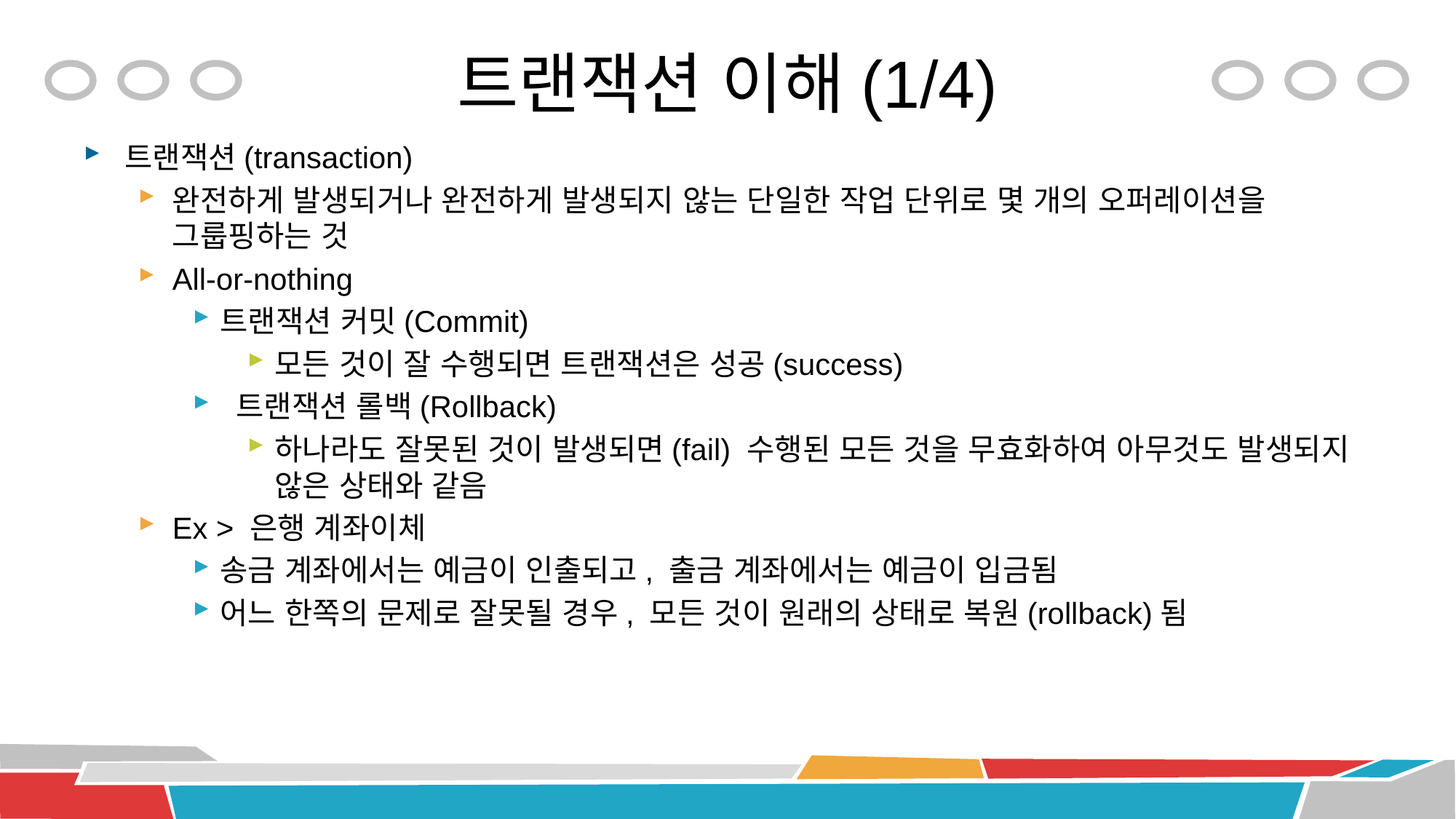

# 트랜잭션 이해(1/4)
트랜잭션(transaction)
완전하게 발생되거나 완전하게 발생되지 않는 단일한 작업 단위로 몇 개의 오퍼레이션을 그룹핑하는 것
All-or-nothing
트랜잭션 커밋(Commit)
모든 것이 잘 수행되면 트랜잭션은 성공(success)
 트랜잭션 롤백(Rollback)
하나라도 잘못된 것이 발생되면(fail) 수행된 모든 것을 무효화하여 아무것도 발생되지 않은 상태와 같음
Ex > 은행 계좌이체
송금 계좌에서는 예금이 인출되고, 출금 계좌에서는 예금이 입금됨
어느 한쪽의 문제로 잘못될 경우, 모든 것이 원래의 상태로 복원(rollback)됨